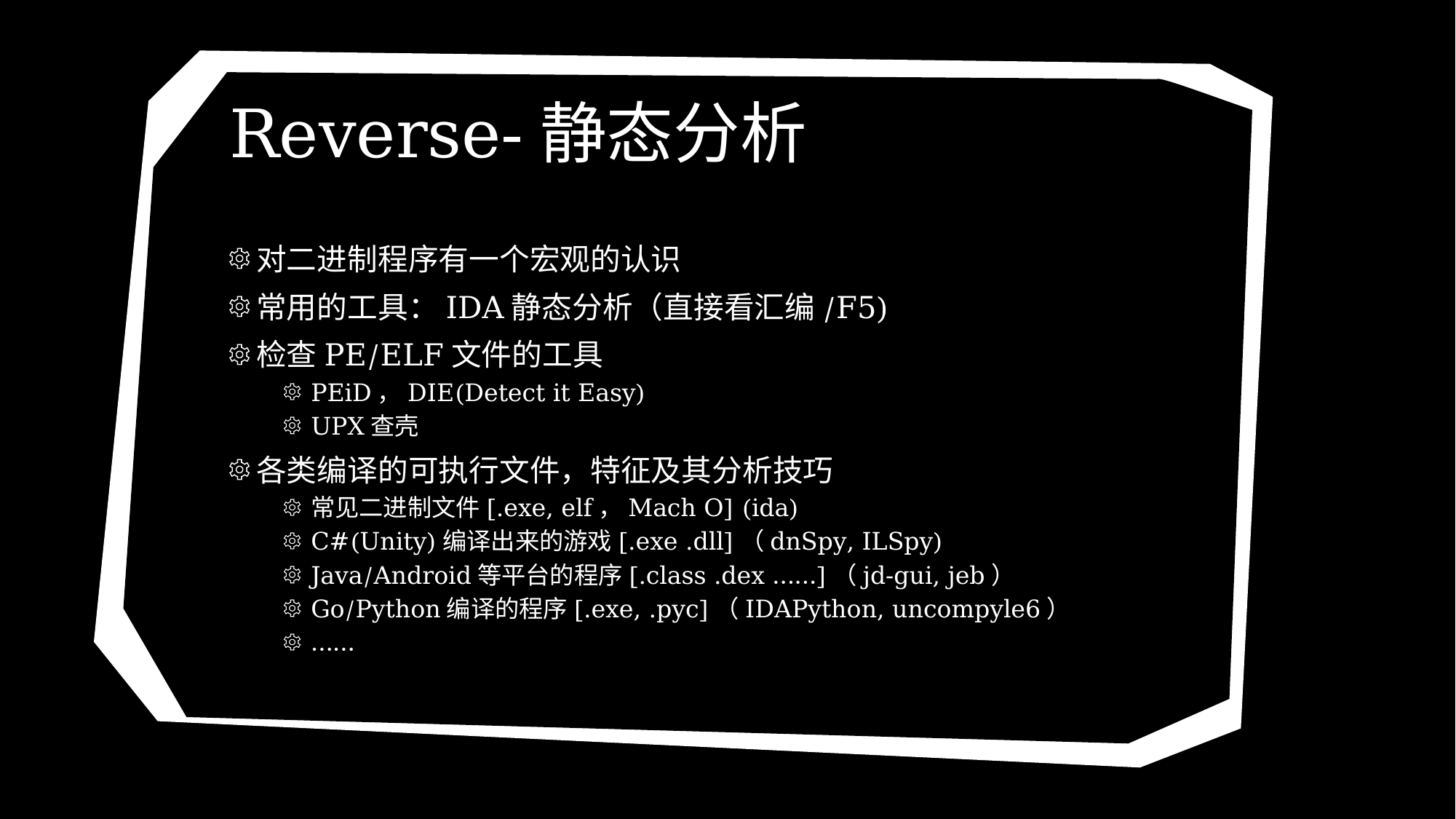

Reverse-静态分析
对二进制程序有一个宏观的认识
常用的工具：IDA静态分析（直接看汇编/F5)
检查PE/ELF文件的工具
PEiD，DIE(Detect it Easy)
UPX查壳
各类编译的可执行文件，特征及其分析技巧
常见二进制文件[.exe, elf，Mach O] (ida)
C#(Unity)编译出来的游戏[.exe .dll]（dnSpy, ILSpy)
Java/Android等平台的程序[.class .dex ……]（jd-gui, jeb）
Go/Python编译的程序[.exe, .pyc]（IDAPython, uncompyle6）
……